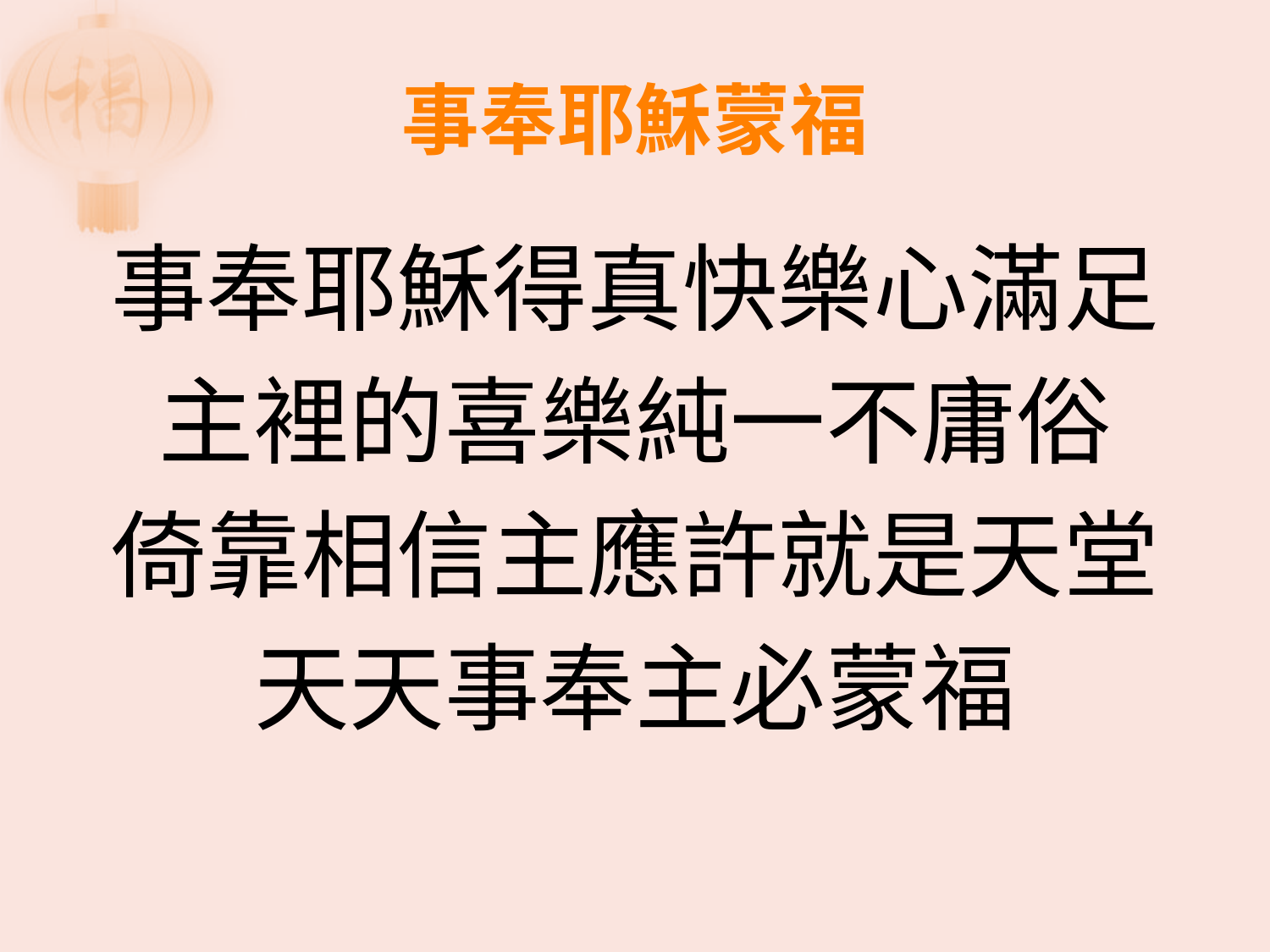

# 事奉耶穌蒙福
事奉耶穌得真快樂心滿足
主裡的喜樂純一不庸俗
倚靠相信主應許就是天堂
天天事奉主必蒙福